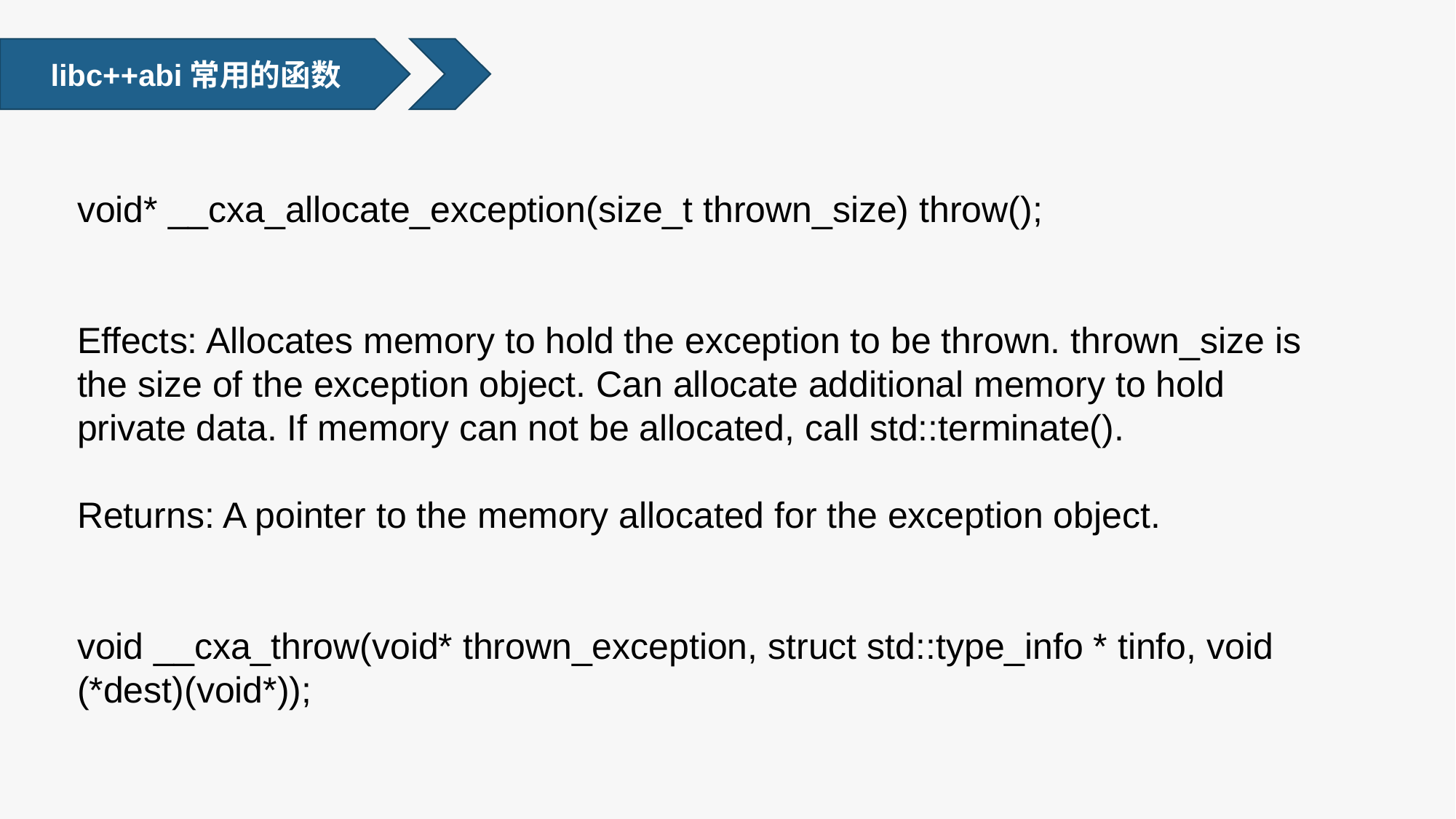

libc++abi常用的函数

void* __cxa_allocate_exception(size_t thrown_size) throw();

Effects: Allocates memory to hold the exception to be thrown. thrown_size is the size of the exception object. Can allocate additional memory to hold private data. If memory can not be allocated, call std::terminate().

Returns: A pointer to the memory allocated for the exception object.

void __cxa_throw(void* thrown_exception, struct std::type_info * tinfo, void (*dest)(void*));